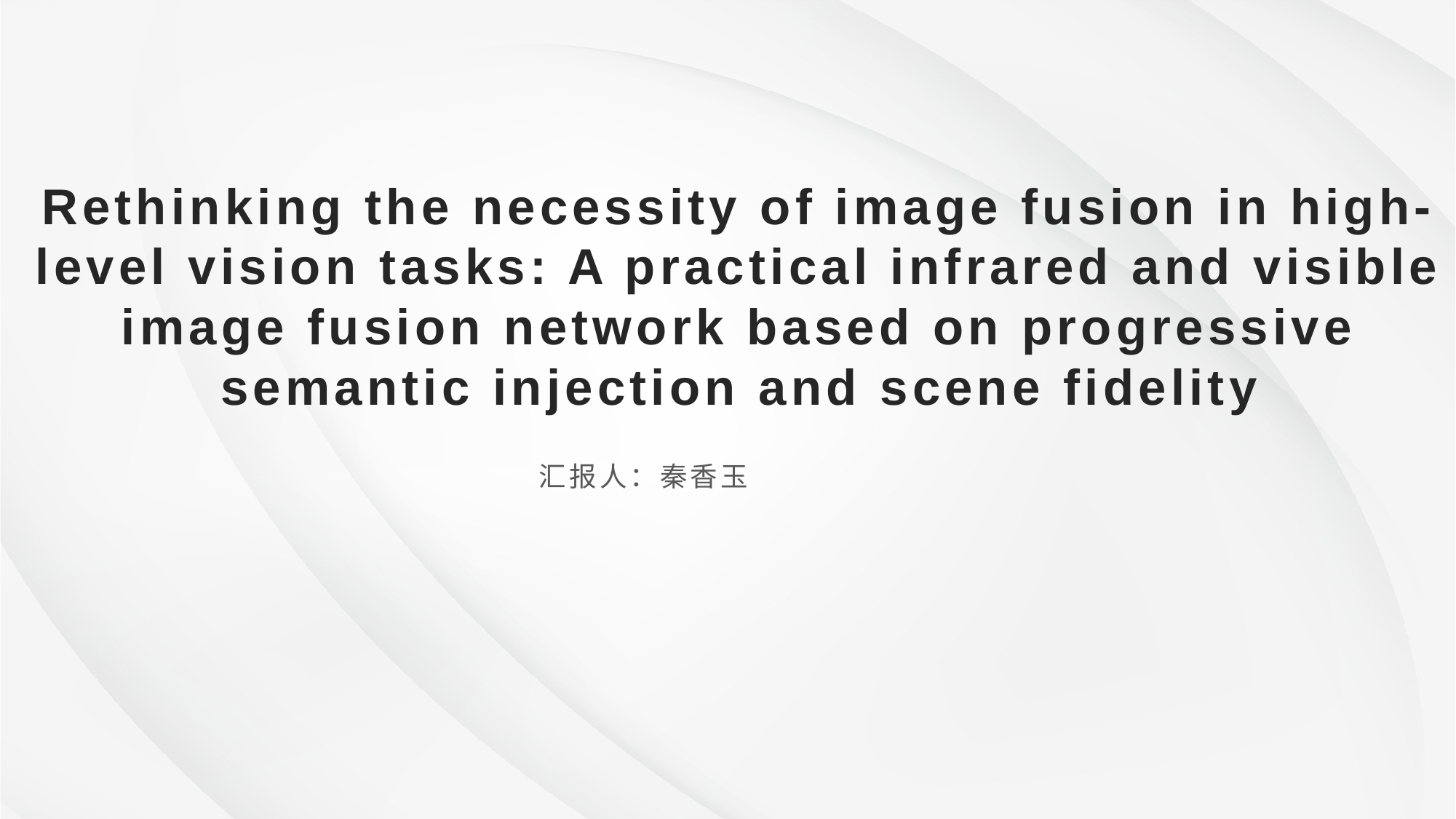

# Rethinking the necessity of image fusion in high-level vision tasks: A practical infrared and visible image fusion network based on progressive semantic injection and scene fidelity
汇报人：秦香玉